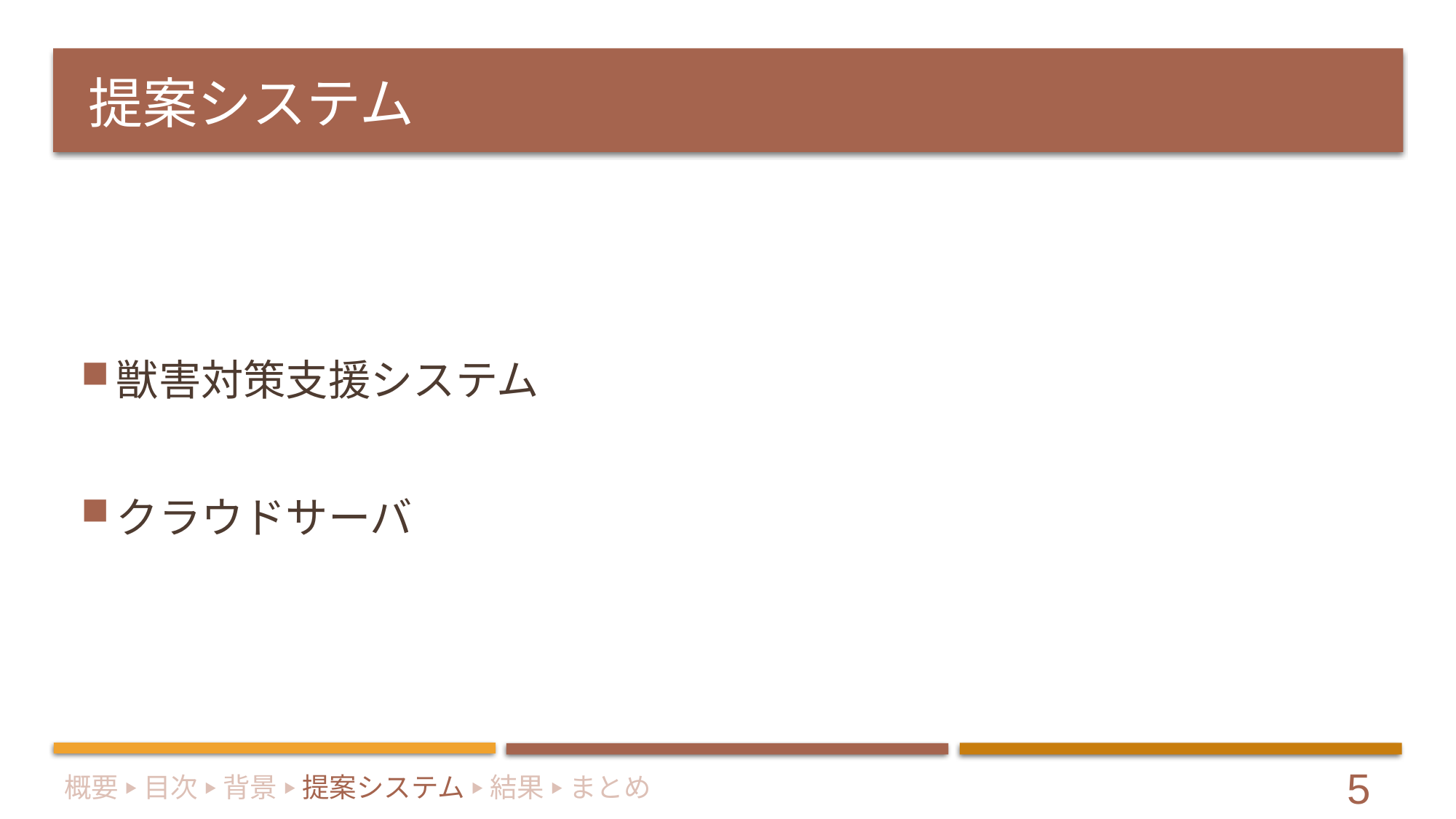

# 提案システム
獣害対策支援システム

クラウドサーバ
概要 ▶ 目次 ▶ 背景 ▶ 提案システム ▶ 結果 ▶ まとめ
5